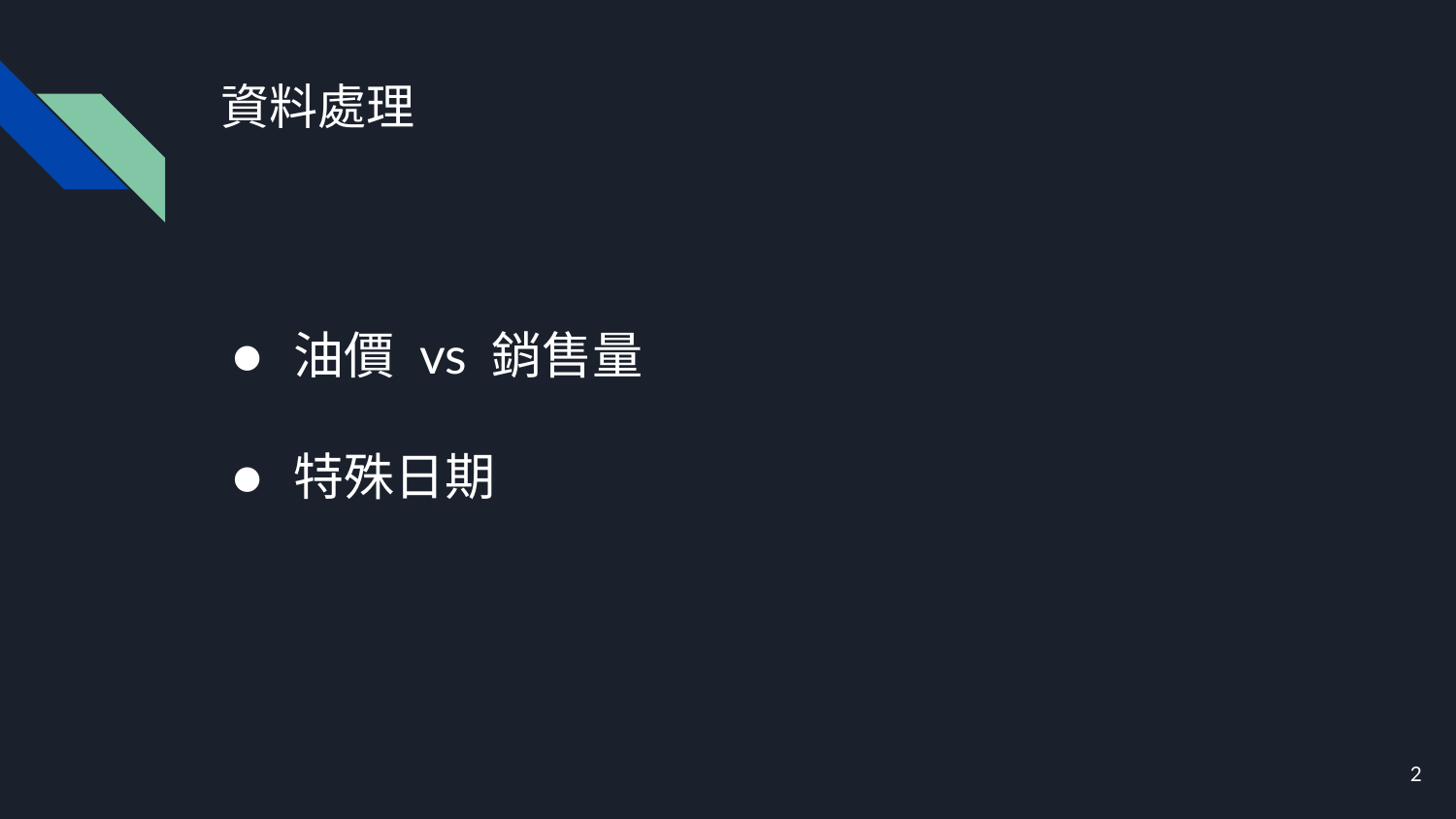

# 資料處理
油價 vs 銷售量
特殊日期

2